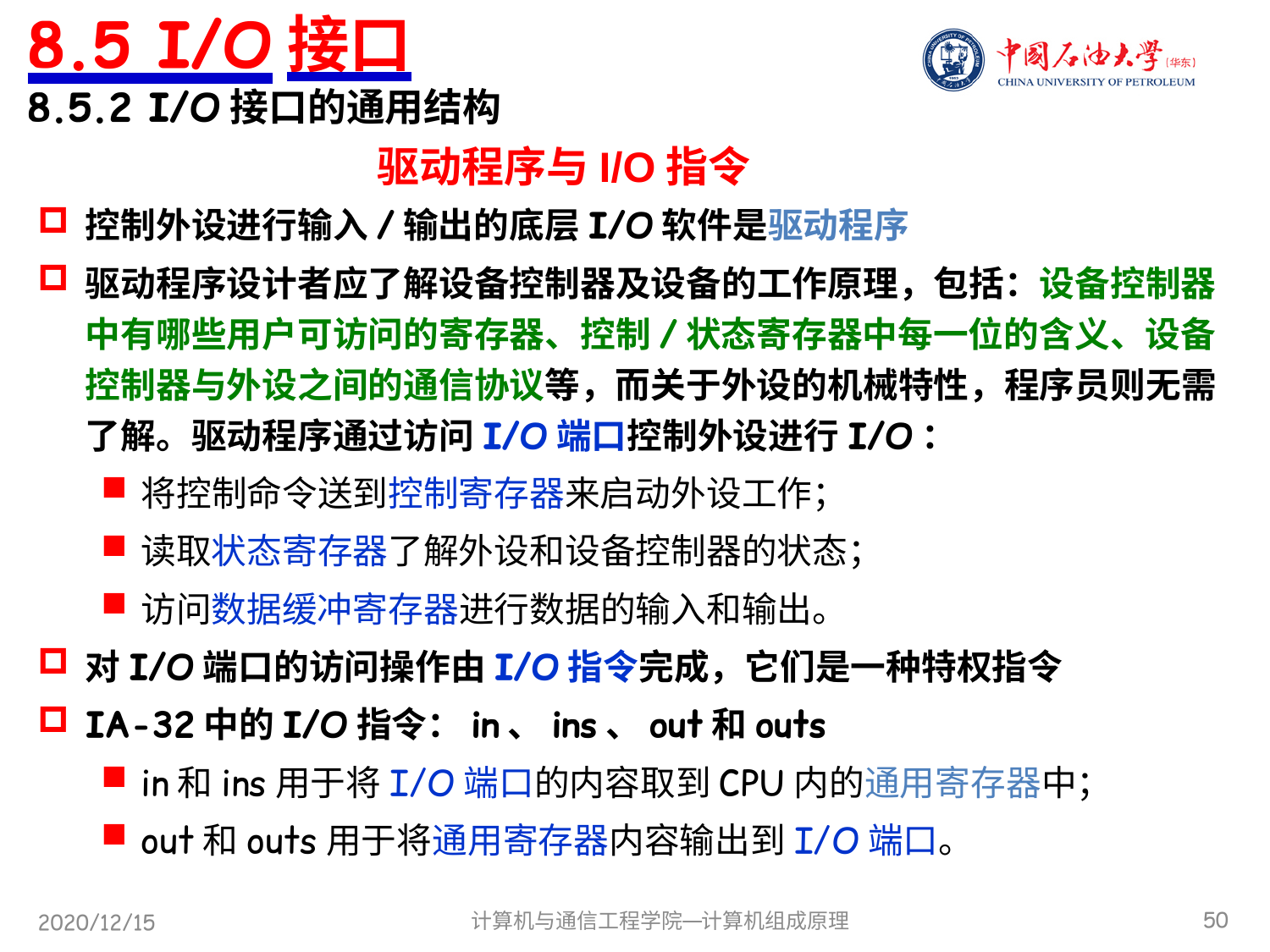

# 8.5 I/O接口
8.5.2 I/O接口的通用结构
驱动程序与I/O指令
控制外设进行输入/输出的底层I/O软件是驱动程序
驱动程序设计者应了解设备控制器及设备的工作原理，包括：设备控制器中有哪些用户可访问的寄存器、控制/状态寄存器中每一位的含义、设备控制器与外设之间的通信协议等，而关于外设的机械特性，程序员则无需了解。驱动程序通过访问I/O端口控制外设进行I/O：
将控制命令送到控制寄存器来启动外设工作；
读取状态寄存器了解外设和设备控制器的状态；
访问数据缓冲寄存器进行数据的输入和输出。
对I/O端口的访问操作由I/O指令完成，它们是一种特权指令
IA-32中的I/O指令：in、ins、out和outs
in和ins用于将I/O端口的内容取到CPU内的通用寄存器中；
out和outs用于将通用寄存器内容输出到I/O端口。
计算机与通信工程学院—计算机组成原理
50
2020/12/15